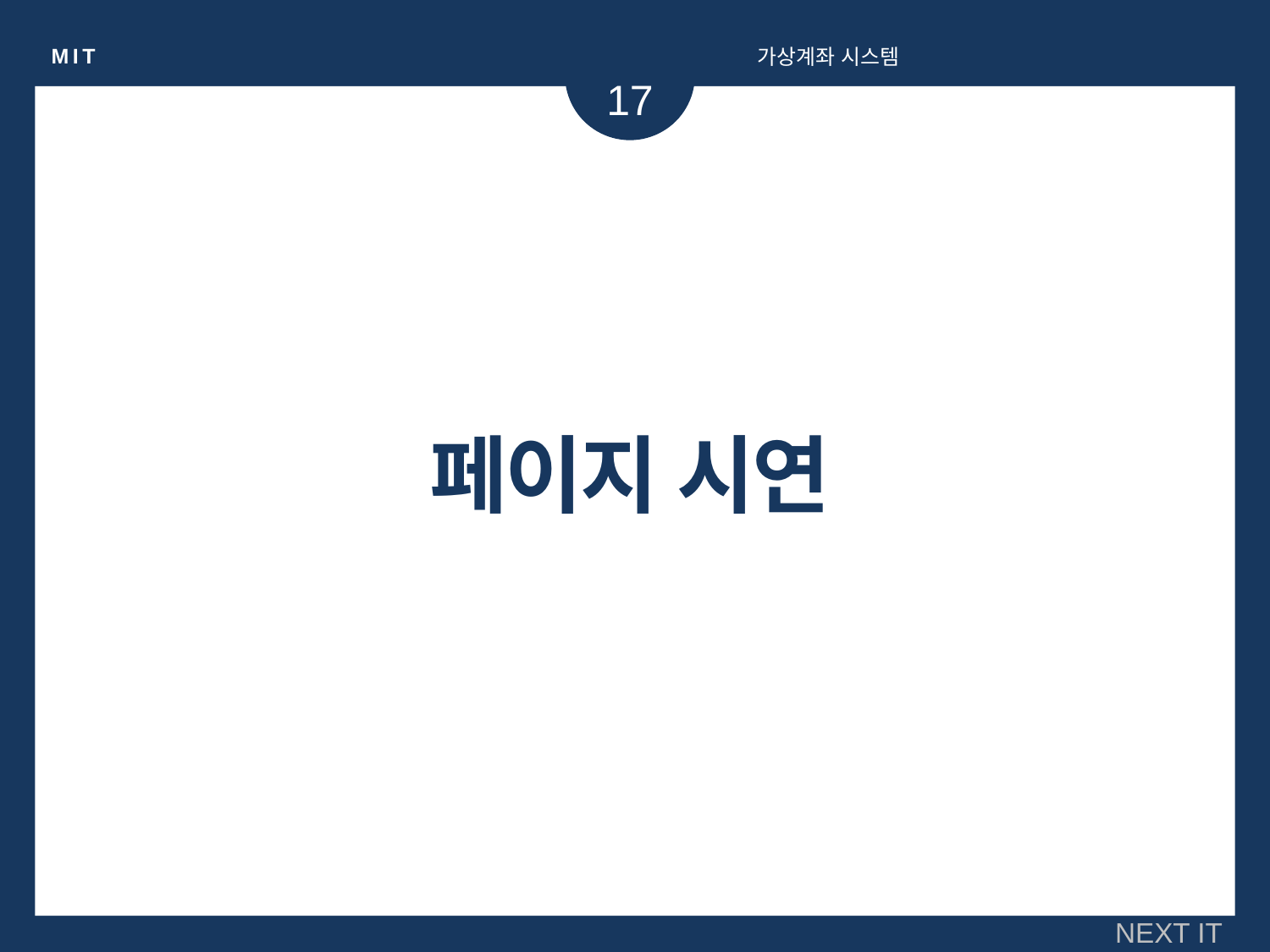

M  I  T
가상계좌 시스템
17

페이지 시연
NEXT IT